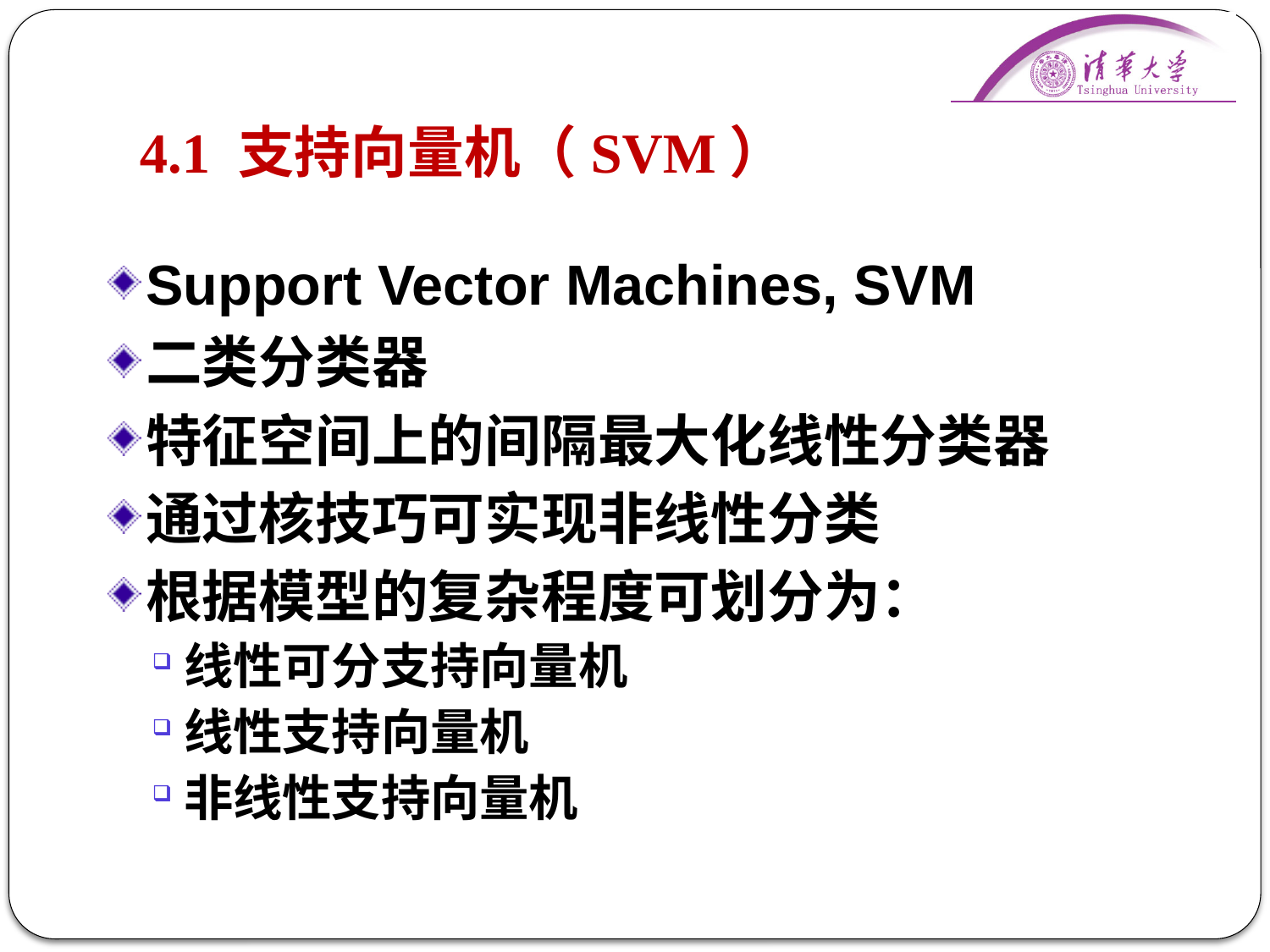

# 4.1 支持向量机（SVM）
Support Vector Machines, SVM
二类分类器
特征空间上的间隔最大化线性分类器
通过核技巧可实现非线性分类
根据模型的复杂程度可划分为：
线性可分支持向量机
线性支持向量机
非线性支持向量机

8